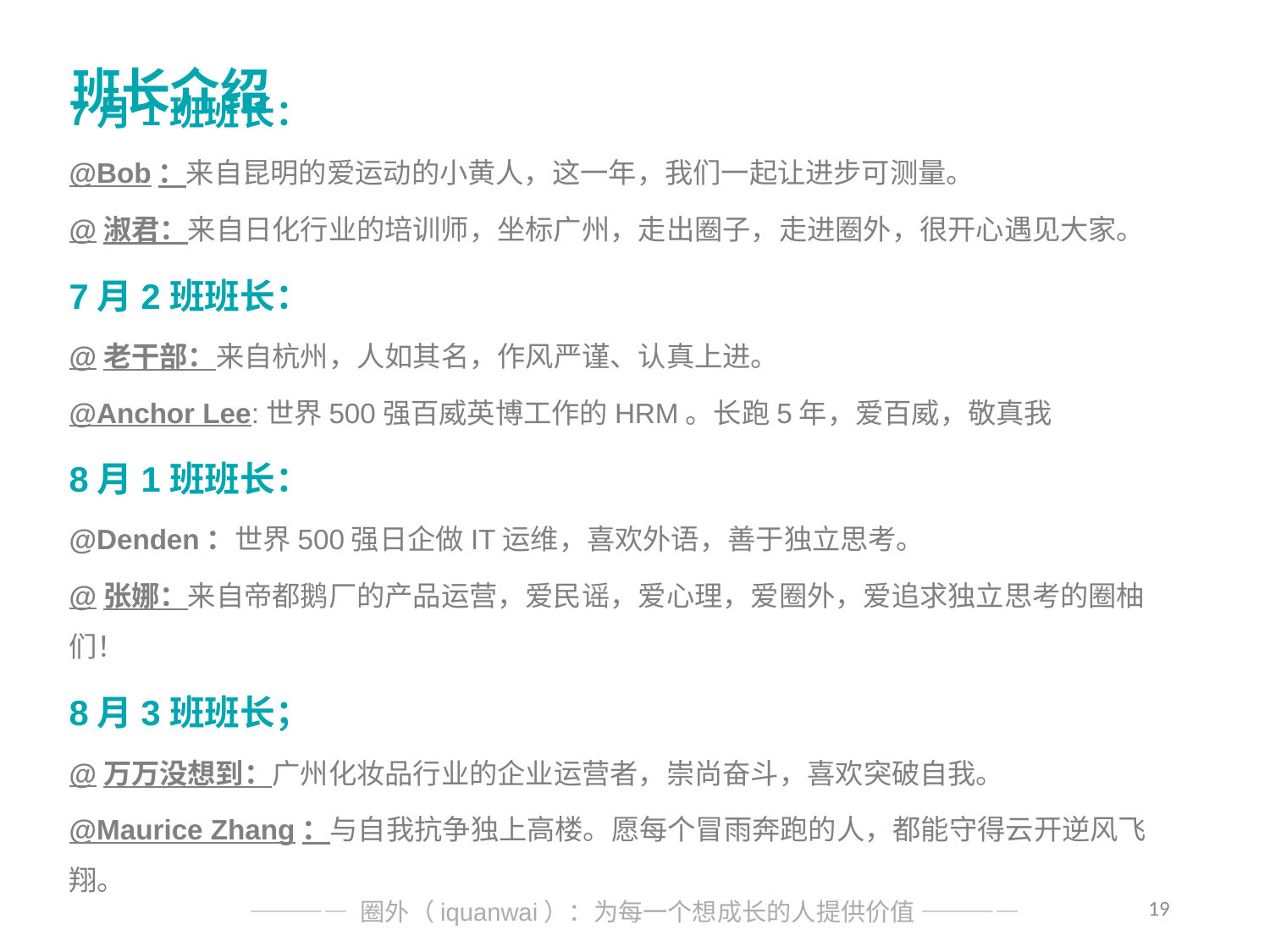

班长介绍

7月1班班长：
@Bob：来自昆明的爱运动的小黄人，这一年，我们一起让进步可测量。
@淑君：来自日化行业的培训师，坐标广州，走出圈子，走进圈外，很开心遇见大家。
7月2班班长：
@老干部：来自杭州，人如其名，作风严谨、认真上进。
@Anchor Lee:世界500强百威英博工作的HRM。长跑5年，爱百威，敬真我
8月1班班长：
@Denden：世界500强日企做IT运维，喜欢外语，善于独立思考。
@张娜：来自帝都鹅厂的产品运营，爱民谣，爱心理，爱圈外，爱追求独立思考的圈柚们！
8月3班班长；
@万万没想到：广州化妆品行业的企业运营者，崇尚奋斗，喜欢突破自我。
@Maurice Zhang：与自我抗争独上高楼。愿每个冒雨奔跑的人，都能守得云开逆风飞翔。

19